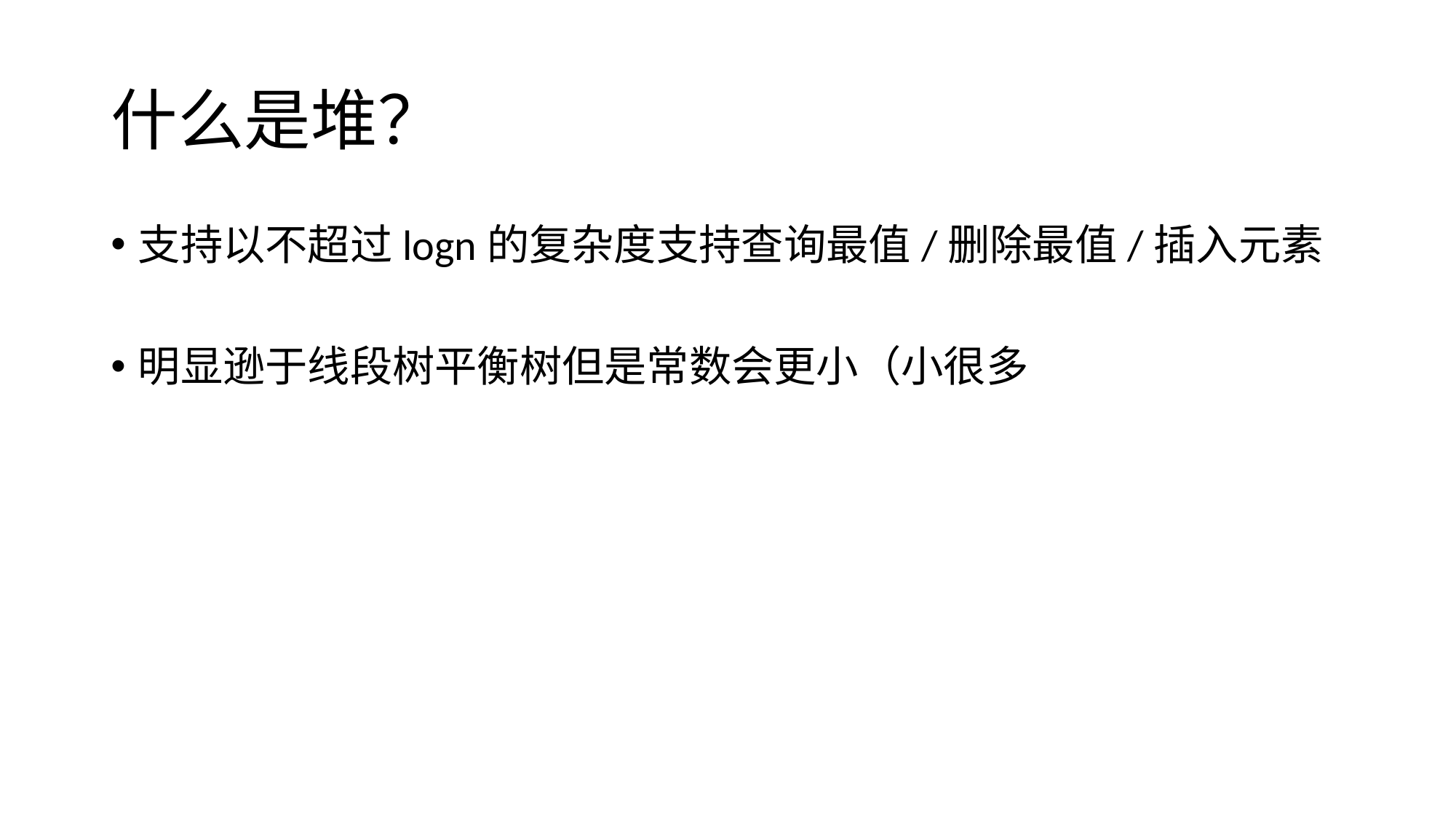

# 什么是堆？
支持以不超过logn的复杂度支持查询最值/删除最值/插入元素

明显逊于线段树平衡树但是常数会更小（小很多